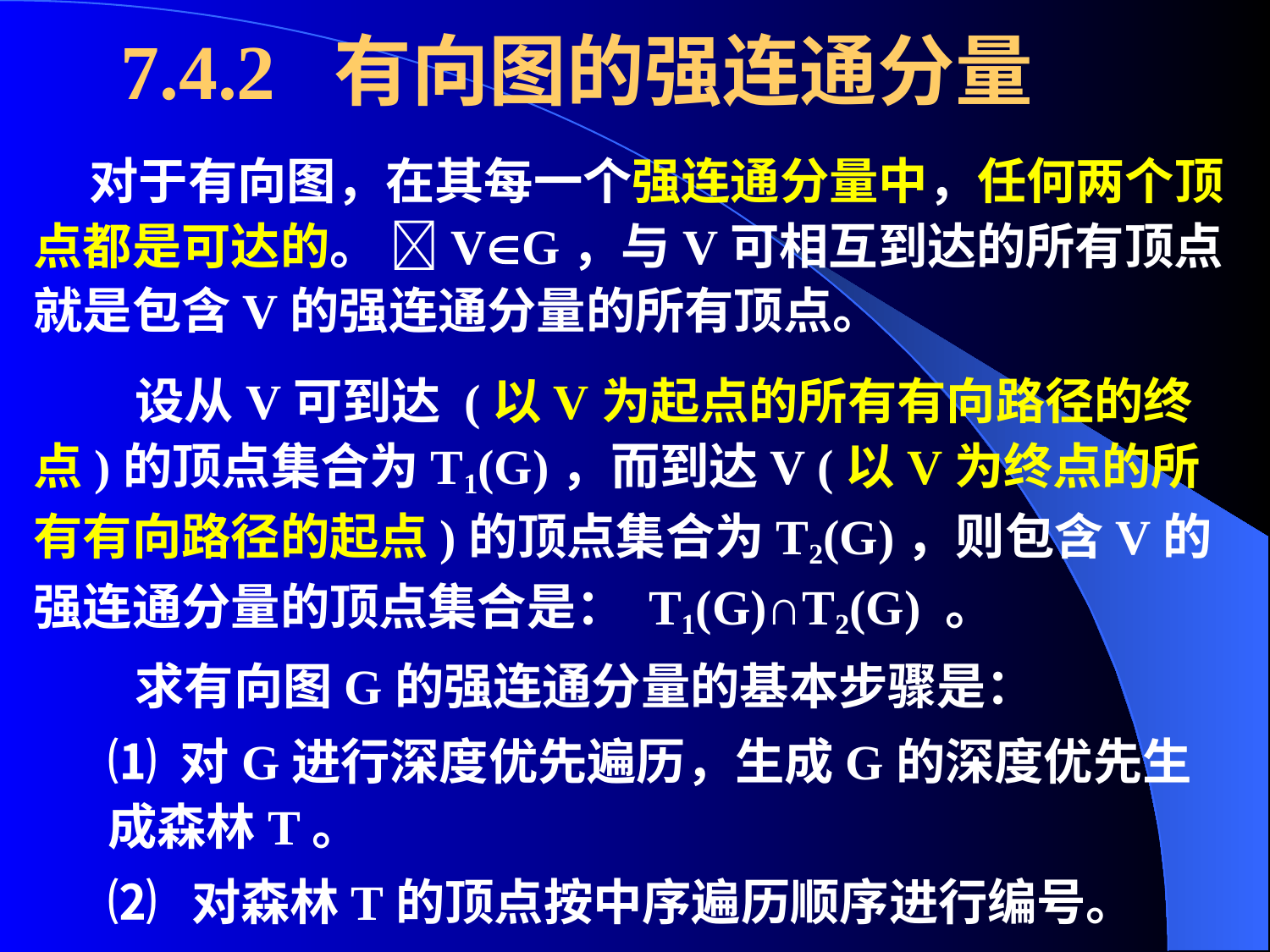

# 7.4.2  有向图的强连通分量
    对于有向图，在其每一个强连通分量中，任何两个顶点都是可达的。 ∀V∈G，与V可相互到达的所有顶点就是包含V的强连通分量的所有顶点。
        设从V可到达 (以V为起点的所有有向路径的终点)的顶点集合为T1(G)，而到达V (以V为终点的所有有向路径的起点)的顶点集合为T2(G)，则包含V的强连通分量的顶点集合是： T1(G)∩T2(G) 。
        求有向图G的强连通分量的基本步骤是：
⑴ 对G进行深度优先遍历，生成G的深度优先生成森林T。
⑵  对森林T的顶点按中序遍历顺序进行编号。